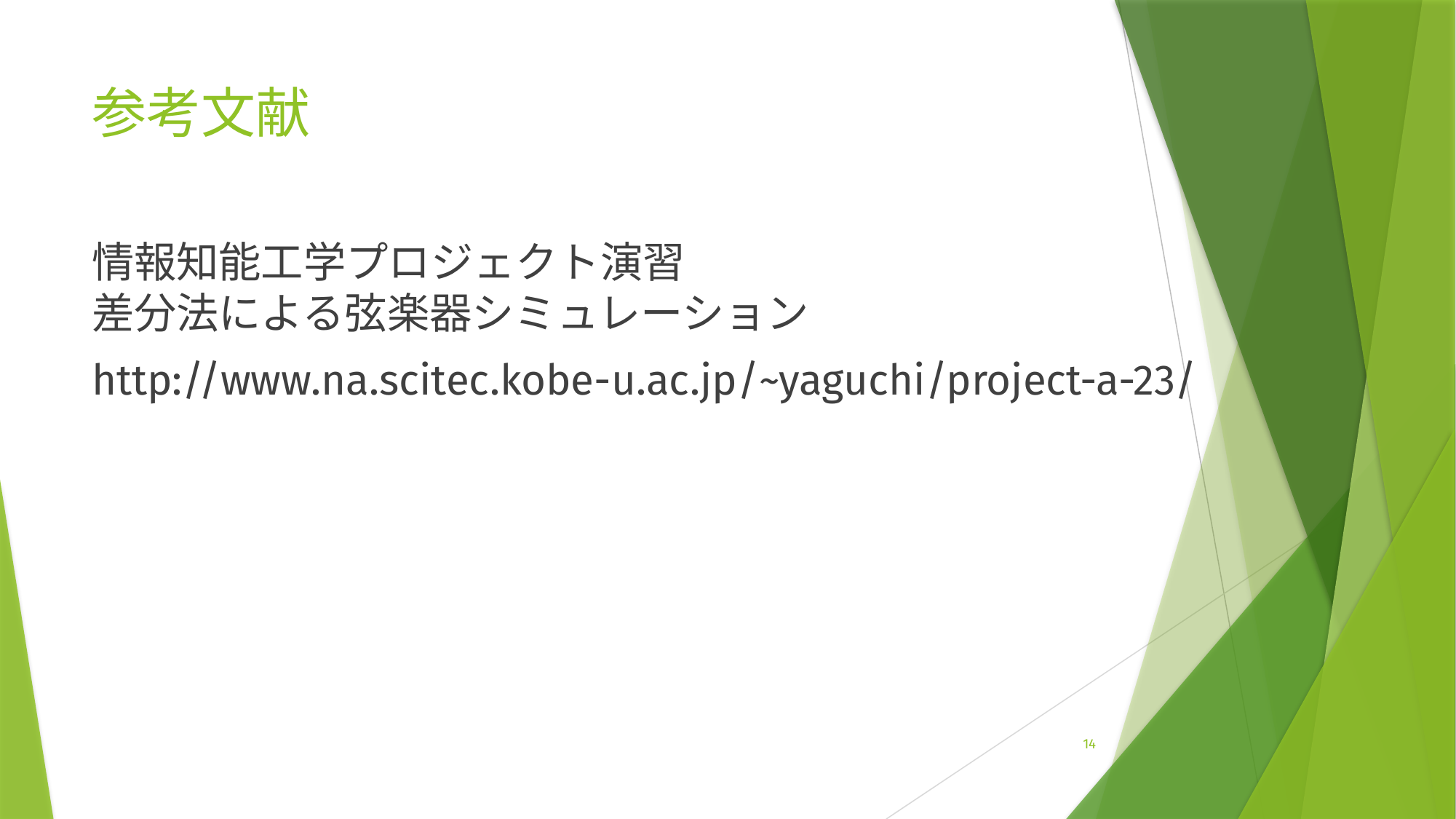

# 参考文献
情報知能工学プロジェクト演習
差分法による弦楽器シミュレーション
http://www.na.scitec.kobe-u.ac.jp/~yaguchi/project-a-23/

14